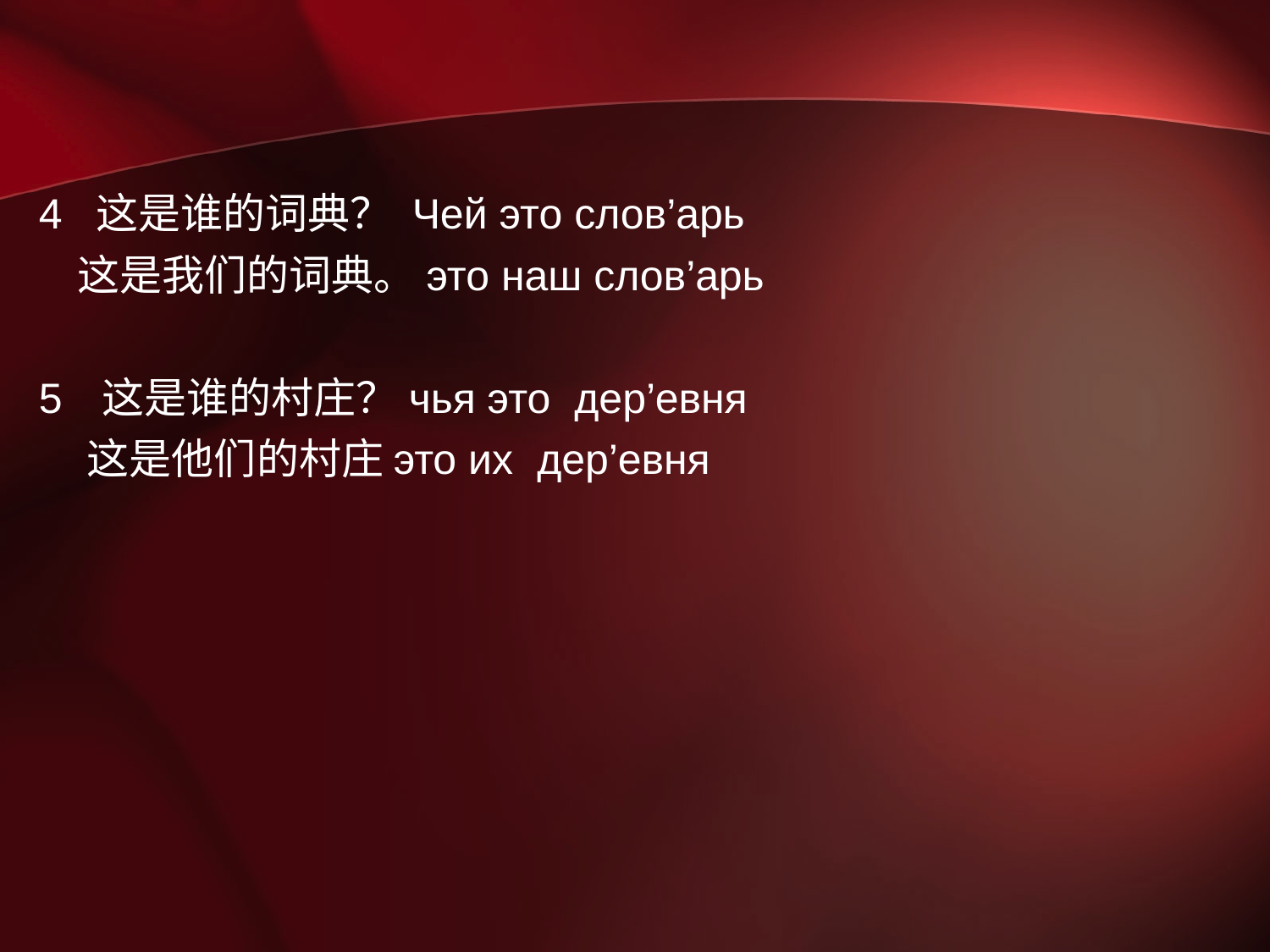

#
4  这是谁的词典？ Чей это слов’арь
   这是我们的词典。это наш слов’арь

这是谁的村庄？чья это  дер’евня
    这是他们的村庄это их  дер’евня
12